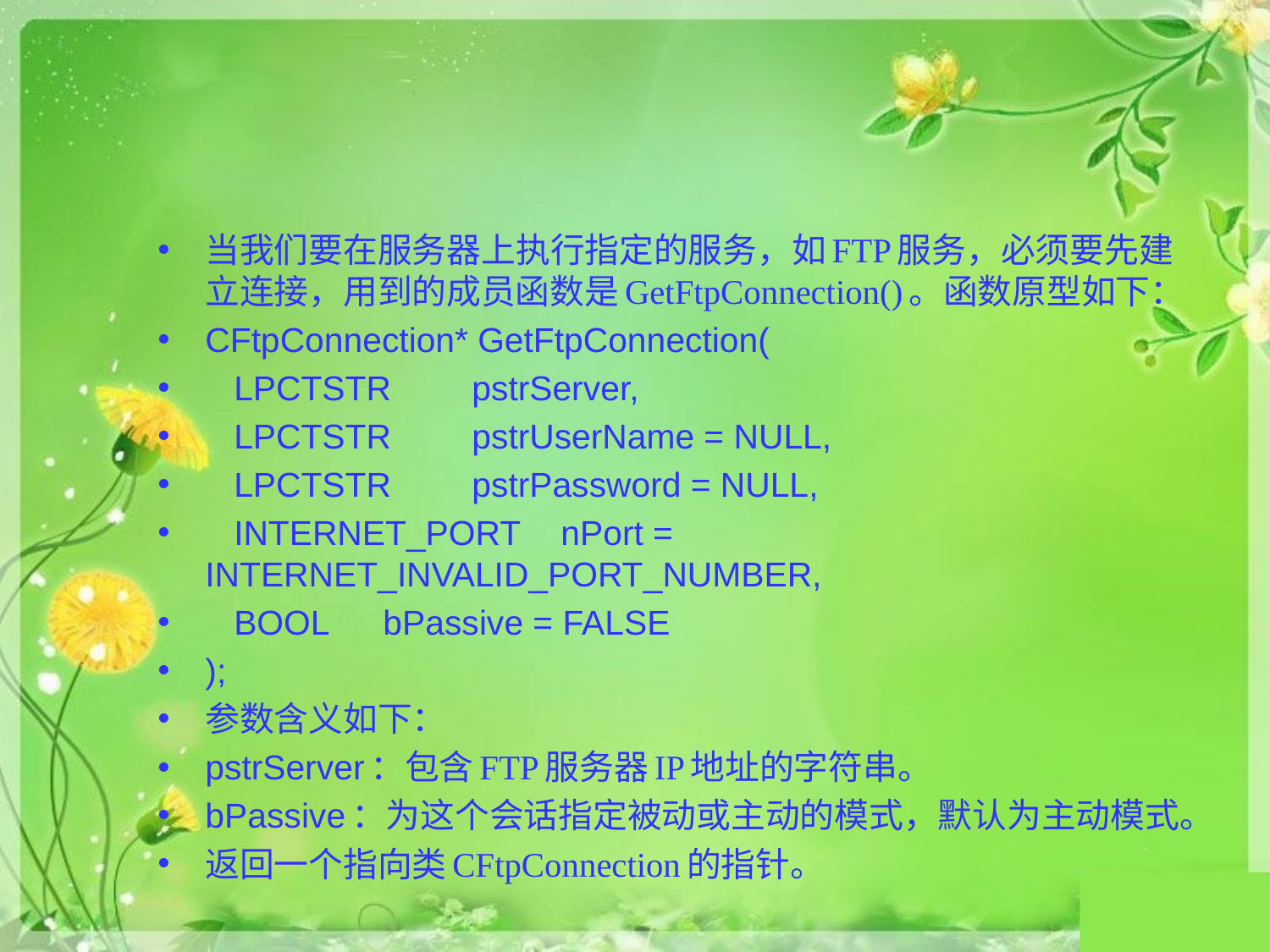

#
当我们要在服务器上执行指定的服务，如FTP服务，必须要先建立连接，用到的成员函数是GetFtpConnection()。函数原型如下：
CFtpConnection* GetFtpConnection(
   LPCTSTR 			pstrServer,
   LPCTSTR 			pstrUserName = NULL,
   LPCTSTR 			pstrPassword = NULL,
   INTERNET_PORT 	nPort = INTERNET_INVALID_PORT_NUMBER,
   BOOL 				bPassive = FALSE
);
参数含义如下：
pstrServer：包含FTP服务器IP地址的字符串。
bPassive：为这个会话指定被动或主动的模式，默认为主动模式。
返回一个指向类CFtpConnection的指针。